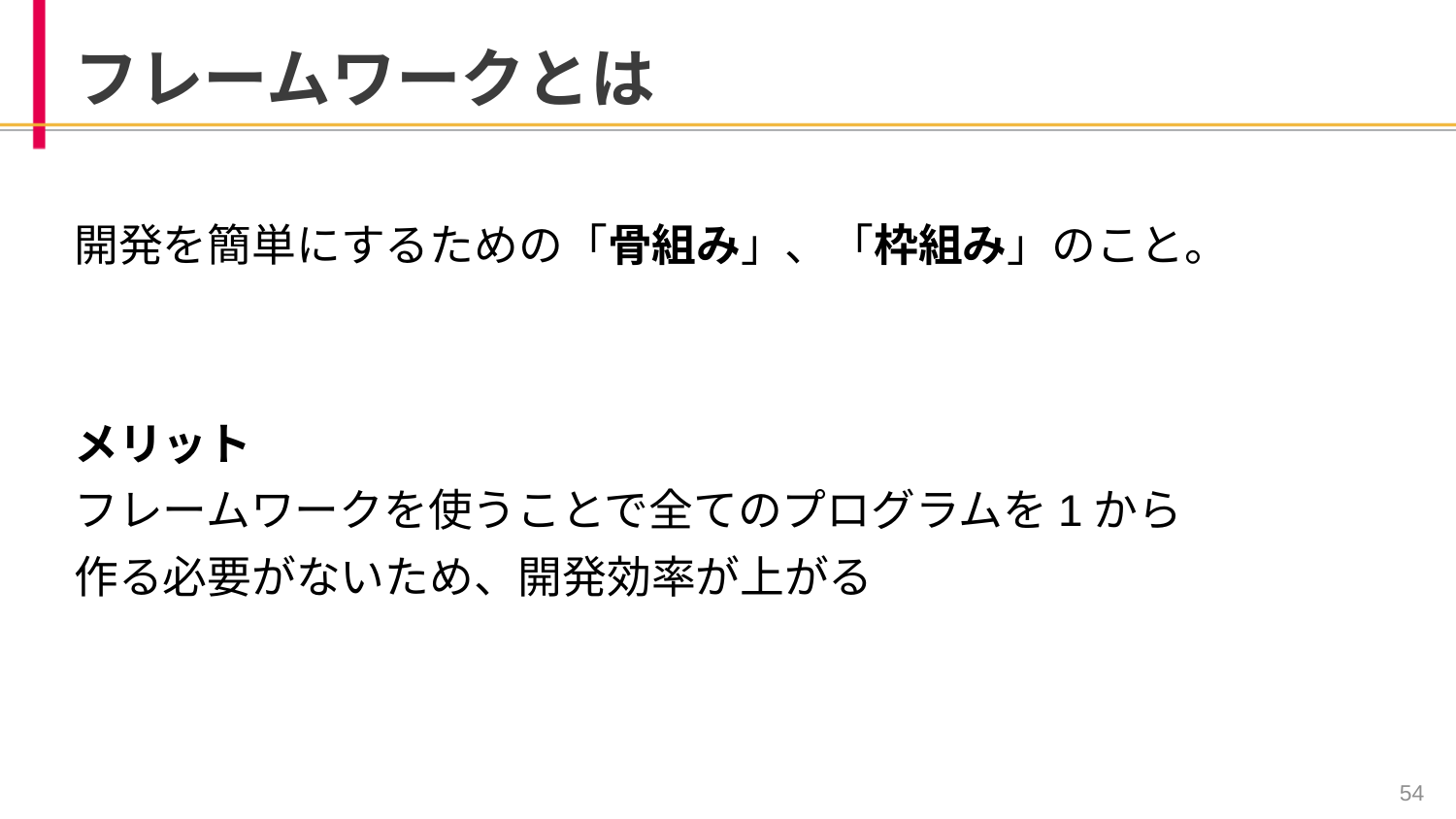

# フレームワークとは
開発を簡単にするための「骨組み」、「枠組み」のこと。

メリット
フレームワークを使うことで全てのプログラムを1から
作る必要がないため、開発効率が上がる
54